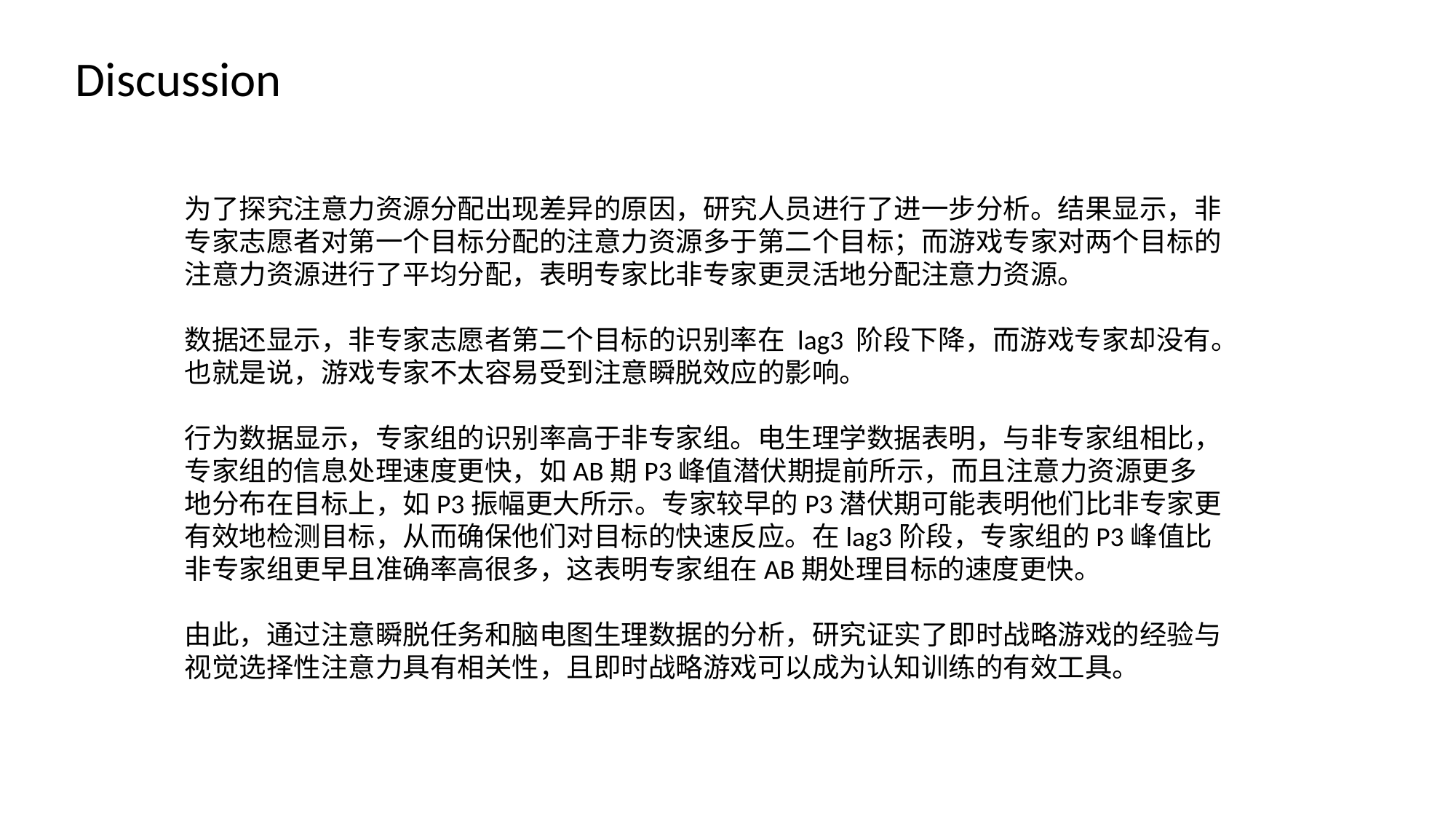

Discussion
为了探究注意力资源分配出现差异的原因，研究人员进行了进一步分析。结果显示，非专家志愿者对第一个目标分配的注意力资源多于第二个目标；而游戏专家对两个目标的注意力资源进行了平均分配，表明专家比非专家更灵活地分配注意力资源。

数据还显示，非专家志愿者第二个目标的识别率在 lag3 阶段下降，而游戏专家却没有。也就是说，游戏专家不太容易受到注意瞬脱效应的影响。

行为数据显示，专家组的识别率高于非专家组。电生理学数据表明，与非专家组相比，专家组的信息处理速度更快，如AB期P3峰值潜伏期提前所示，而且注意力资源更多地分布在目标上，如P3振幅更大所示。专家较早的P3潜伏期可能表明他们比非专家更有效地检测目标，从而确保他们对目标的快速反应。在lag3阶段，专家组的P3峰值比非专家组更早且准确率高很多，这表明专家组在AB期处理目标的速度更快。

由此，通过注意瞬脱任务和脑电图生理数据的分析，研究证实了即时战略游戏的经验与视觉选择性注意力具有相关性，且即时战略游戏可以成为认知训练的有效工具。